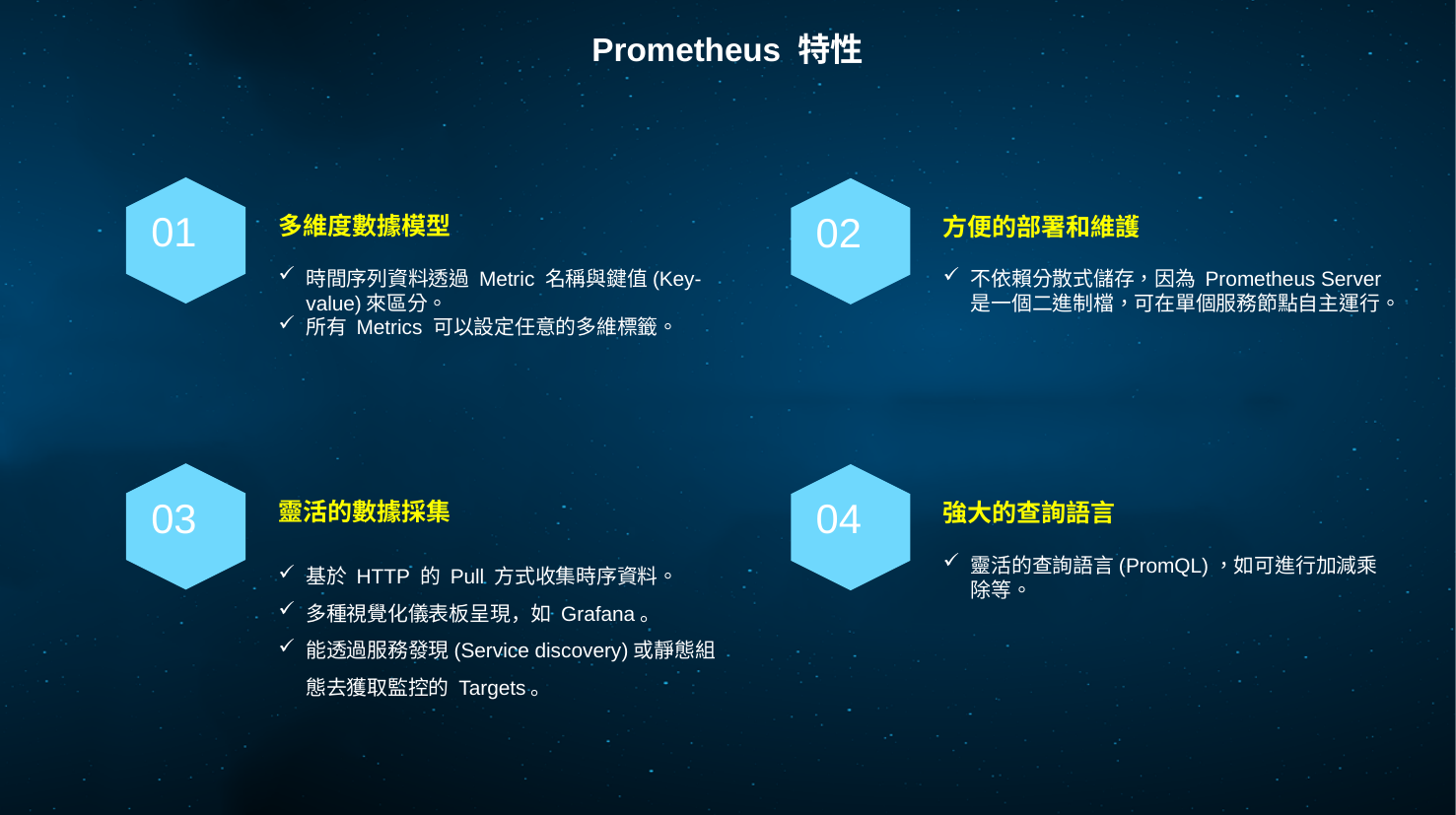

Prometheus 特性

01
02
多維度數據模型
方便的部署和維護
時間序列資料透過 Metric 名稱與鍵值(Key-value)來區分。
所有 Metrics 可以設定任意的多維標籤。
不依賴分散式儲存，因為 Prometheus Server 是一個二進制檔，可在單個服務節點自主運行。

03
04
靈活的數據採集
強大的查詢語言
基於 HTTP 的 Pull 方式收集時序資料。
多種視覺化儀表板呈現，如 Grafana。
能透過服務發現(Service discovery)或靜態組態去獲取監控的 Targets。

靈活的查詢語言(PromQL)，如可進行加減乘除等。